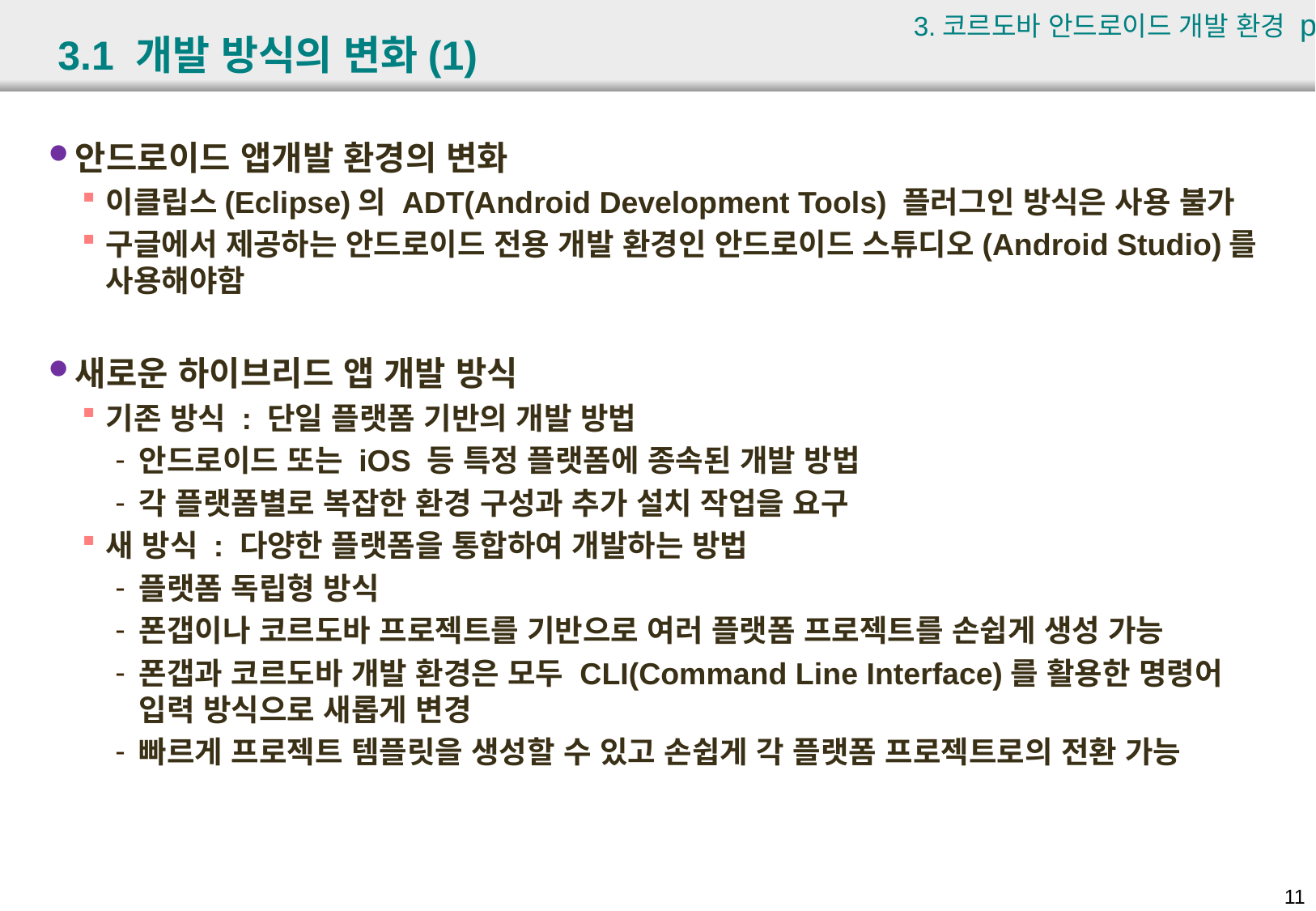

3.코르도바 안드로이드 개발 환경 p.485
# 3.1 개발 방식의 변화(1)
안드로이드 앱개발 환경의 변화
이클립스(Eclipse)의 ADT(Android Development Tools) 플러그인 방식은 사용 불가
구글에서 제공하는 안드로이드 전용 개발 환경인 안드로이드 스튜디오(Android Studio)를 사용해야함

새로운 하이브리드 앱 개발 방식
기존 방식 : 단일 플랫폼 기반의 개발 방법
안드로이드 또는 iOS 등 특정 플랫폼에 종속된 개발 방법
각 플랫폼별로 복잡한 환경 구성과 추가 설치 작업을 요구
새 방식 : 다양한 플랫폼을 통합하여 개발하는 방법
플랫폼 독립형 방식
폰갭이나 코르도바 프로젝트를 기반으로 여러 플랫폼 프로젝트를 손쉽게 생성 가능
폰갭과 코르도바 개발 환경은 모두 CLI(Command Line Interface)를 활용한 명령어 입력 방식으로 새롭게 변경
빠르게 프로젝트 템플릿을 생성할 수 있고 손쉽게 각 플랫폼 프로젝트로의 전환 가능